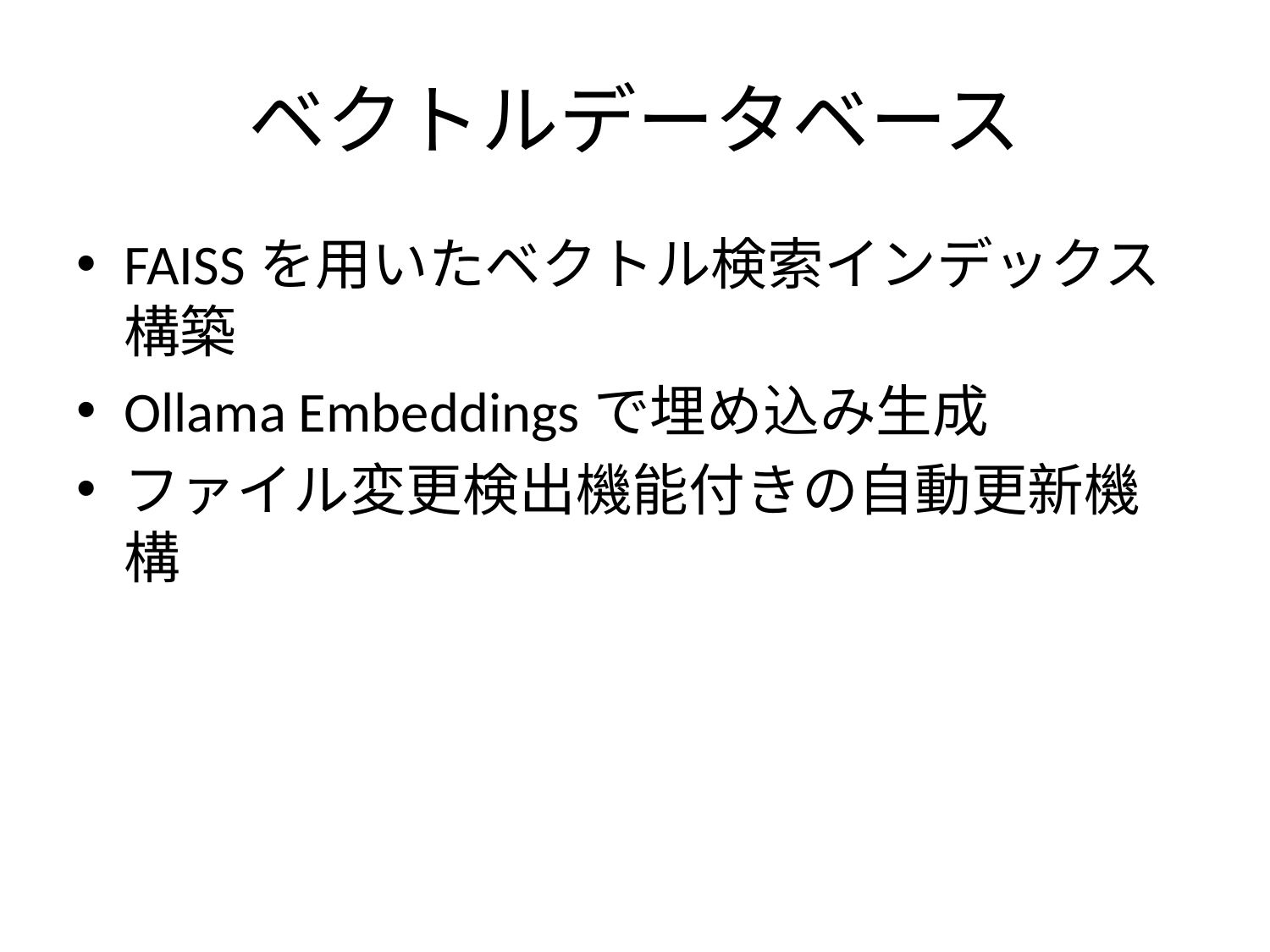

# ベクトルデータベース
FAISSを用いたベクトル検索インデックス構築
Ollama Embeddingsで埋め込み生成
ファイル変更検出機能付きの自動更新機構